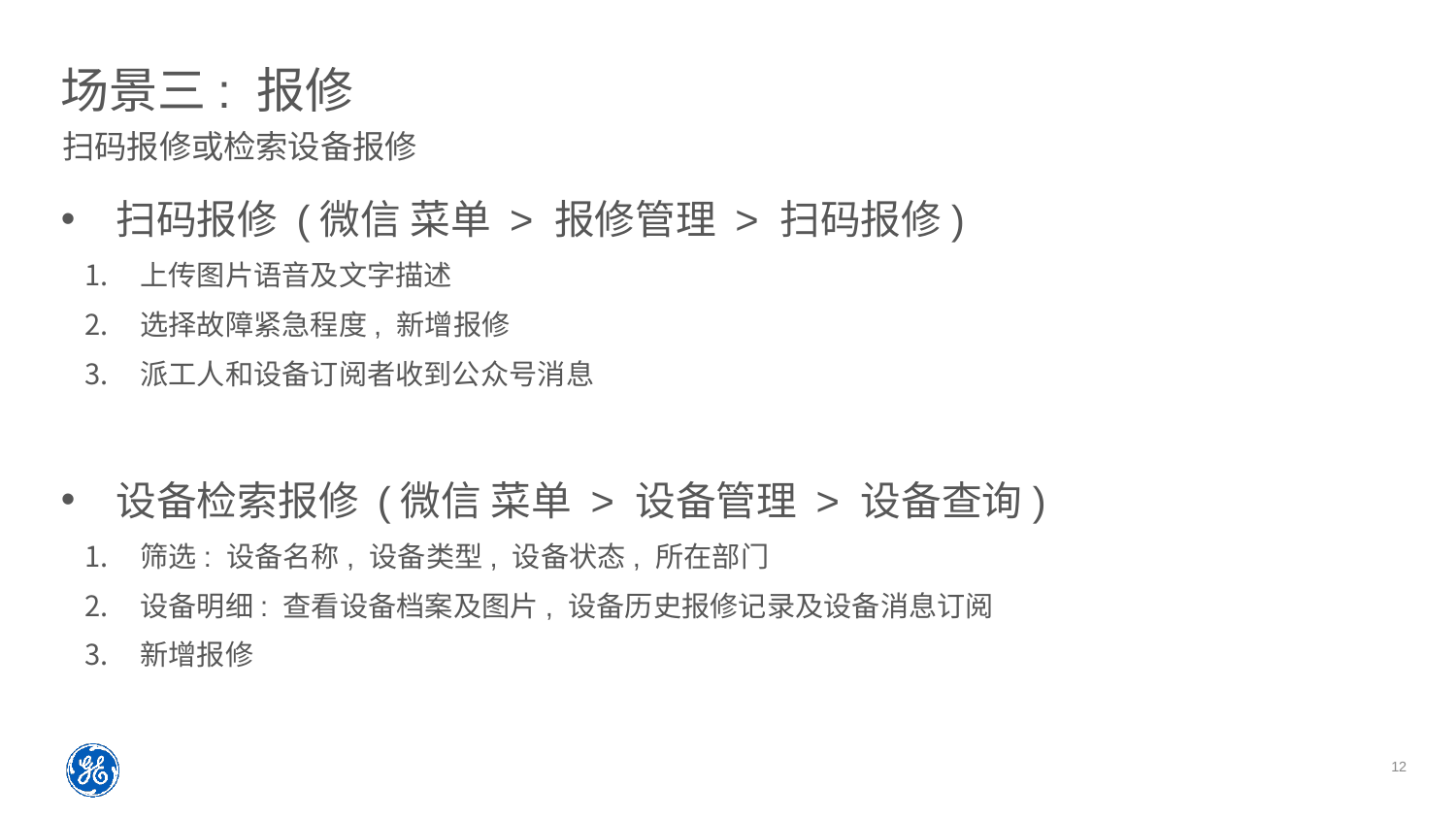

# 场景三: 报修
扫码报修或检索设备报修
扫码报修 (微信 菜单 > 报修管理 > 扫码报修)
上传图片语音及文字描述
选择故障紧急程度, 新增报修
派工人和设备订阅者收到公众号消息

设备检索报修 (微信 菜单 > 设备管理 > 设备查询)
筛选: 设备名称, 设备类型, 设备状态, 所在部门
设备明细: 查看设备档案及图片, 设备历史报修记录及设备消息订阅
新增报修
12